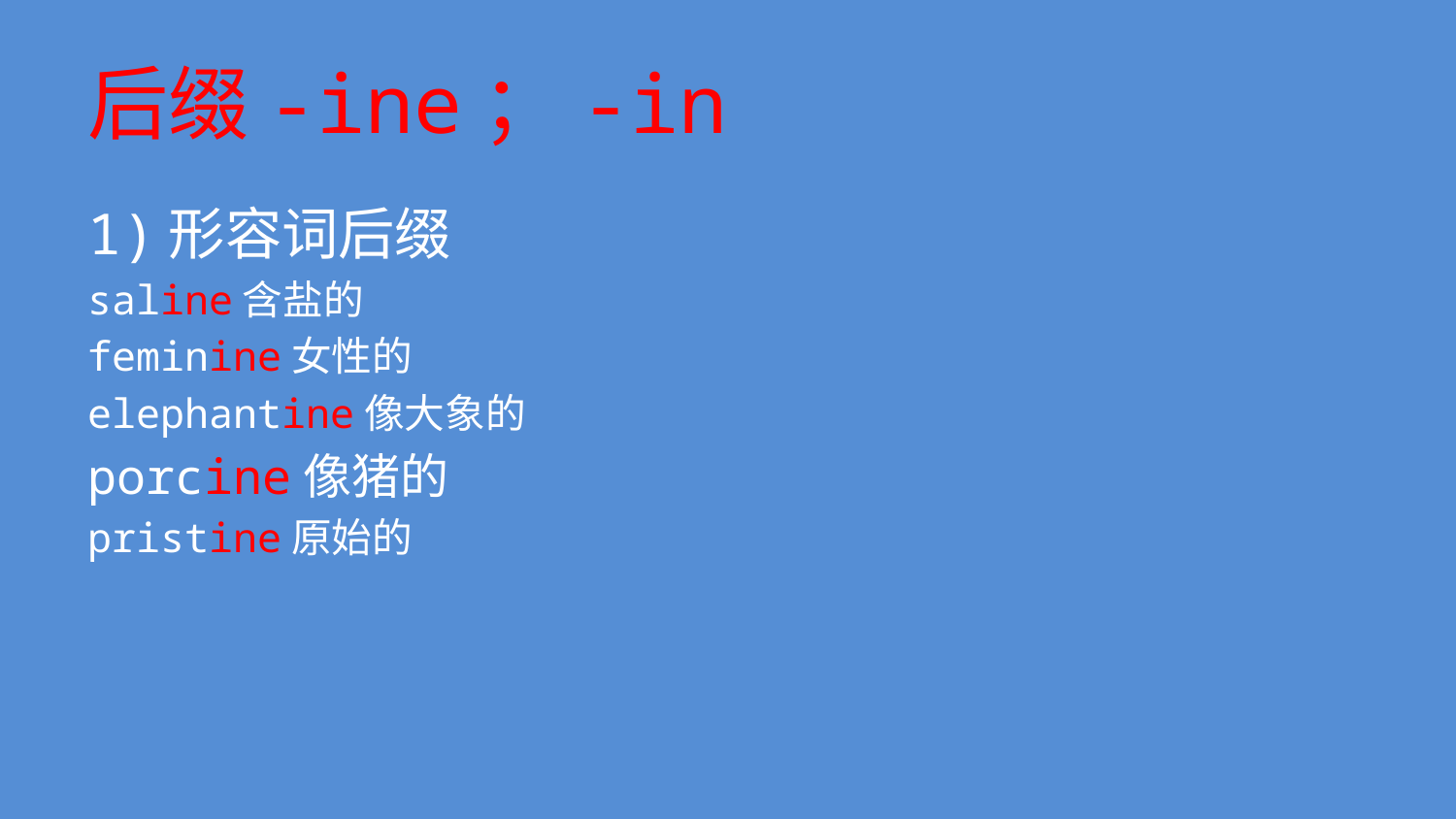

# 后缀-ine；-in
1)形容词后缀
saline含盐的
feminine女性的
elephantine像大象的
porcine像猪的
pristine原始的